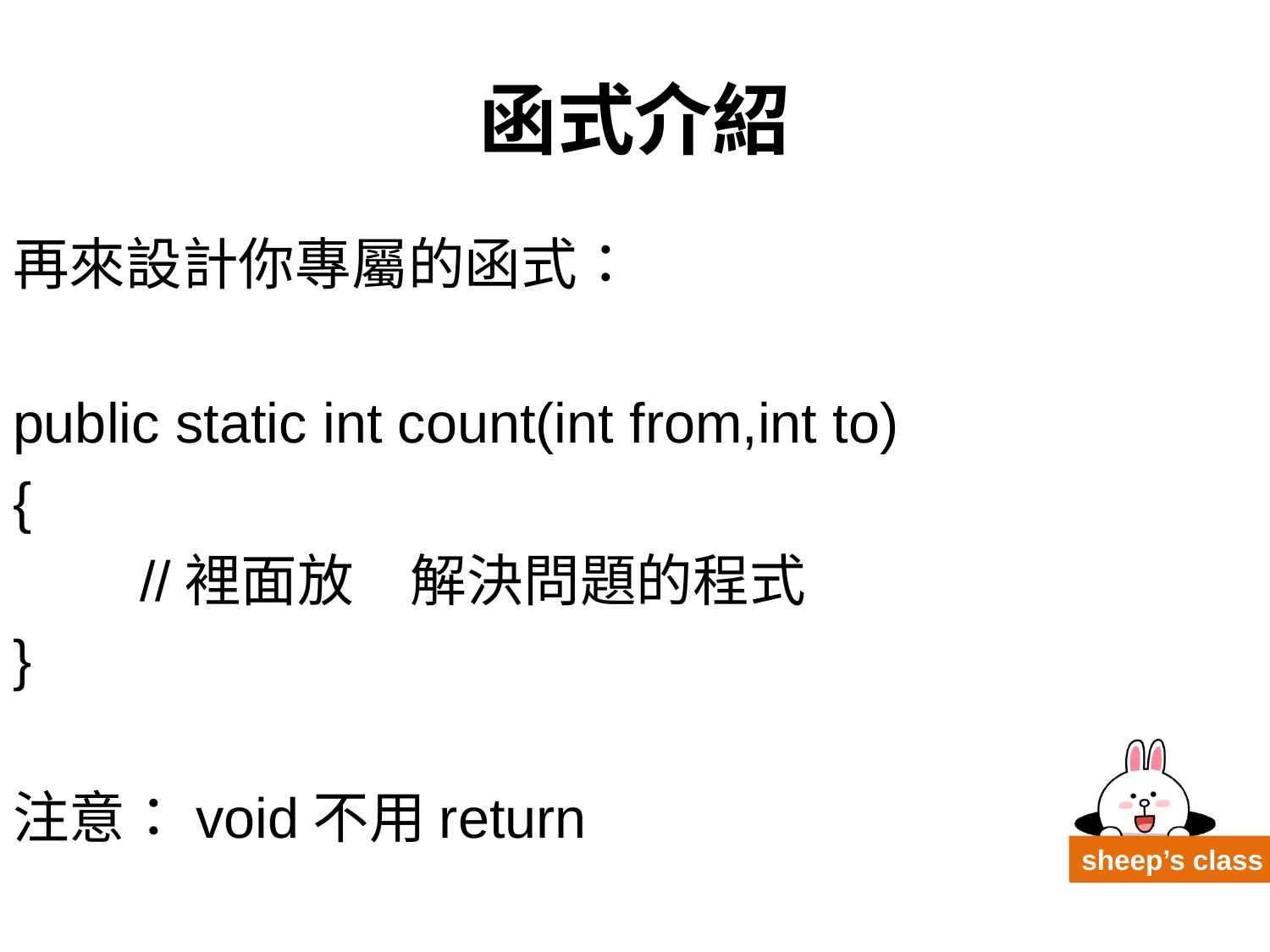

# 函式介紹
再來設計你專屬的函式：

public static int count(int from,int to)
{
	//裡面放　解決問題的程式
}

注意：void不用return